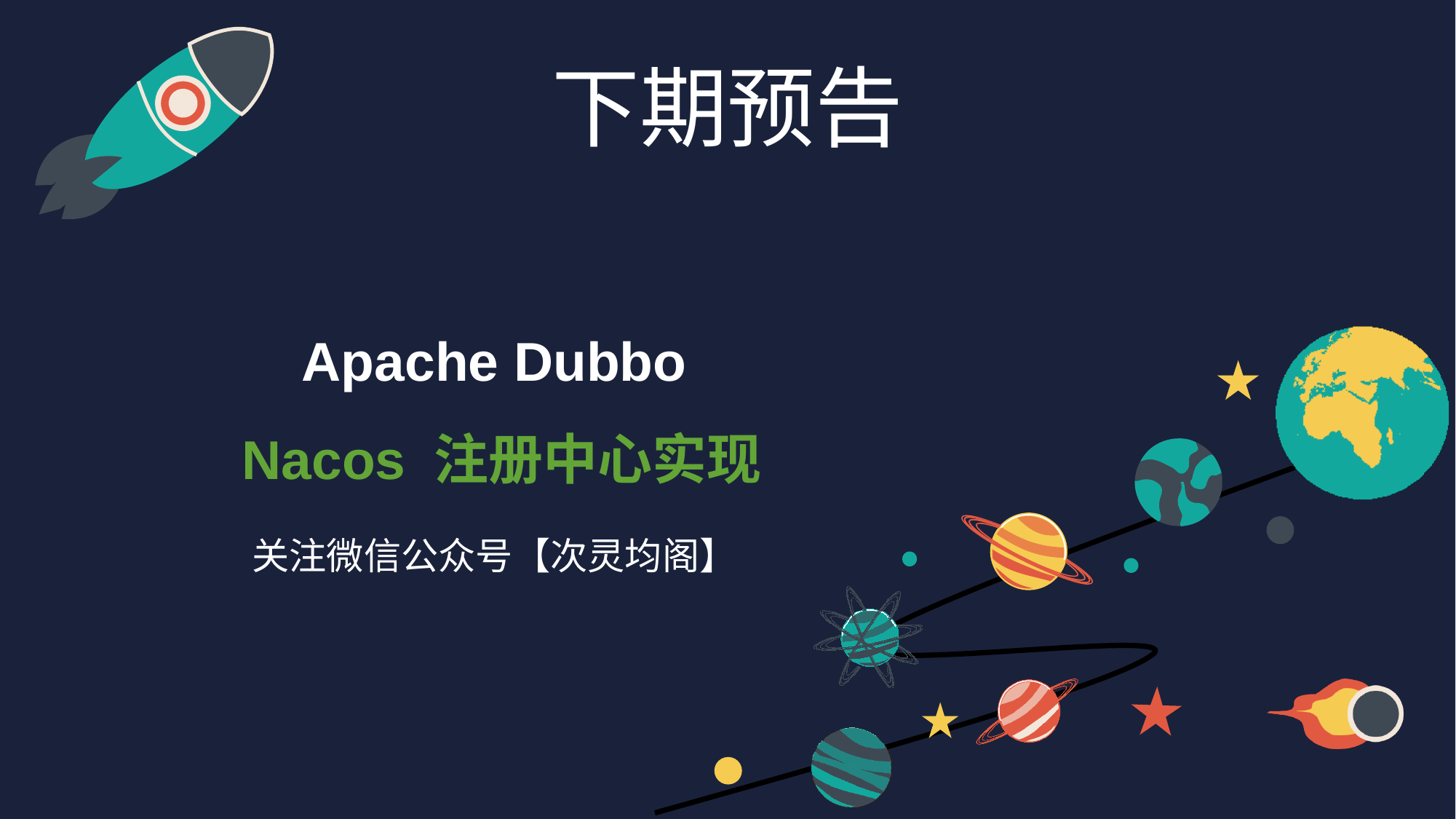

下期预告
# Apache Dubbo Nacos 注册中心实现
关注微信公众号【次灵均阁】